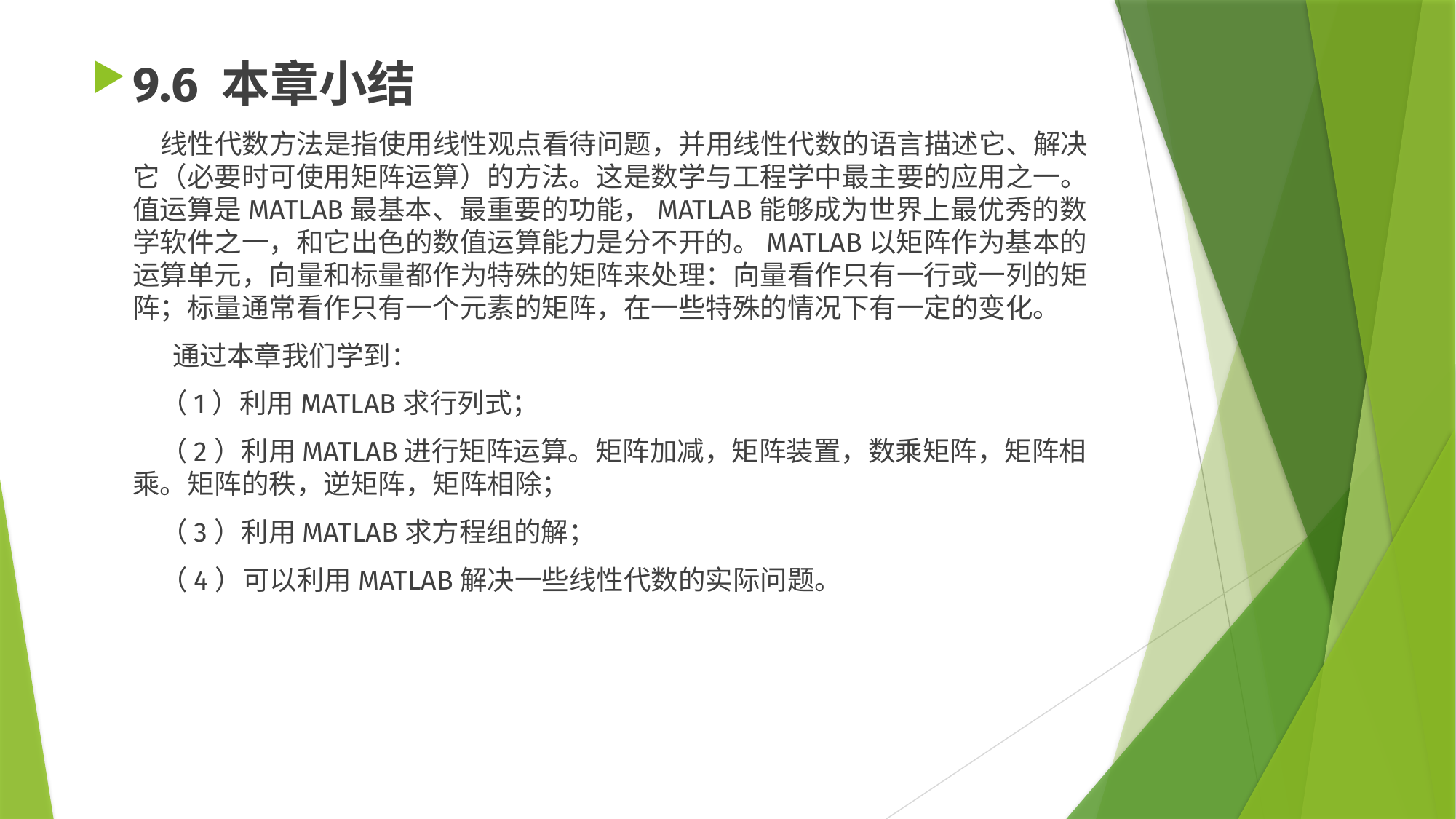

9.6 本章小结
          线性代数方法是指使用线性观点看待问题，并用线性代数的语言描述它、解决它（必要时可使用矩阵运算）的方法。这是数学与工程学中最主要的应用之一。值运算是MATLAB最基本、最重要的功能，MATLAB能够成为世界上最优秀的数学软件之一，和它出色的数值运算能力是分不开的。MATLAB以矩阵作为基本的运算单元，向量和标量都作为特殊的矩阵来处理：向量看作只有一行或一列的矩阵；标量通常看作只有一个元素的矩阵，在一些特殊的情况下有一定的变化。
            通过本章我们学到：
          （1）利用MATLAB求行列式；
          （2）利用MATLAB进行矩阵运算。矩阵加减，矩阵装置，数乘矩阵，矩阵相乘。矩阵的秩，逆矩阵，矩阵相除；
          （3）利用MATLAB求方程组的解；
          （4）可以利用MATLAB解决一些线性代数的实际问题。